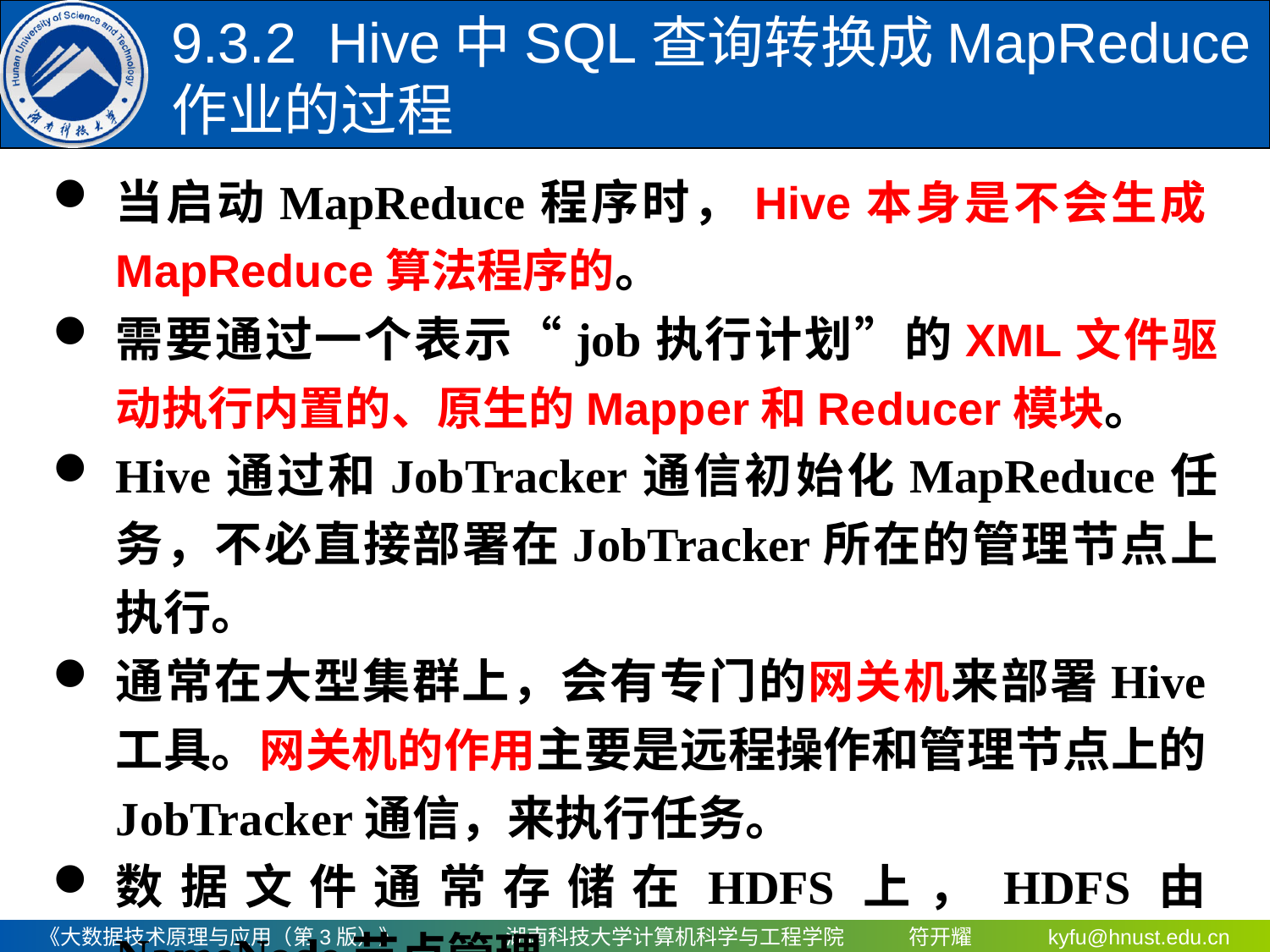

9.3.2  Hive中SQL查询转换成MapReduce作业的过程
当启动MapReduce程序时，Hive本身是不会生成MapReduce算法程序的。
需要通过一个表示“job执行计划”的XML文件驱动执行内置的、原生的Mapper和Reducer模块。
Hive通过和JobTracker通信初始化MapReduce任务，不必直接部署在JobTracker所在的管理节点上执行。
通常在大型集群上，会有专门的网关机来部署Hive工具。网关机的作用主要是远程操作和管理节点上的JobTracker通信，来执行任务。
数据文件通常存储在HDFS上，HDFS由NameNode节点管理。